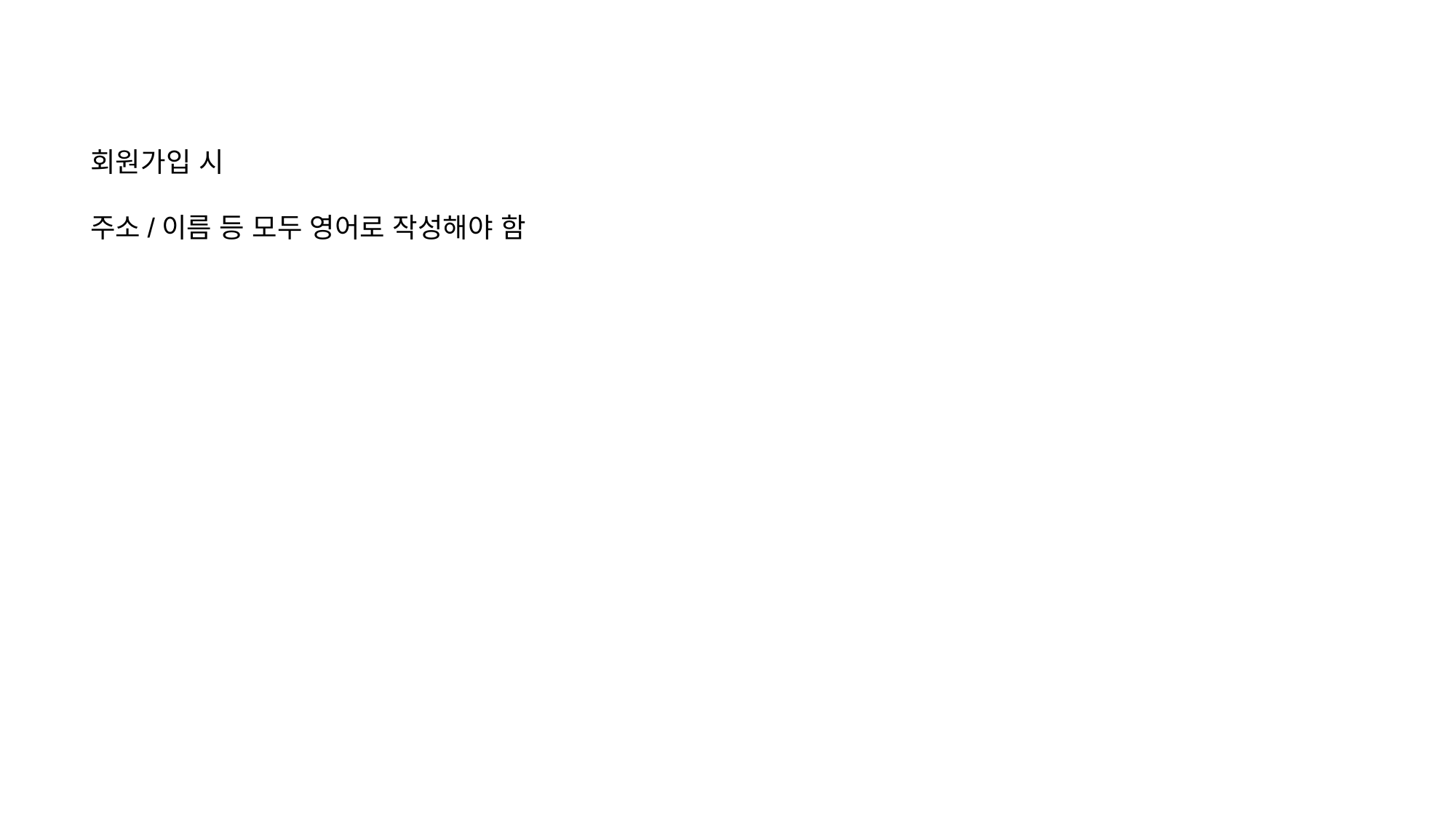

회원가입 시

주소/이름 등 모두 영어로 작성해야 함